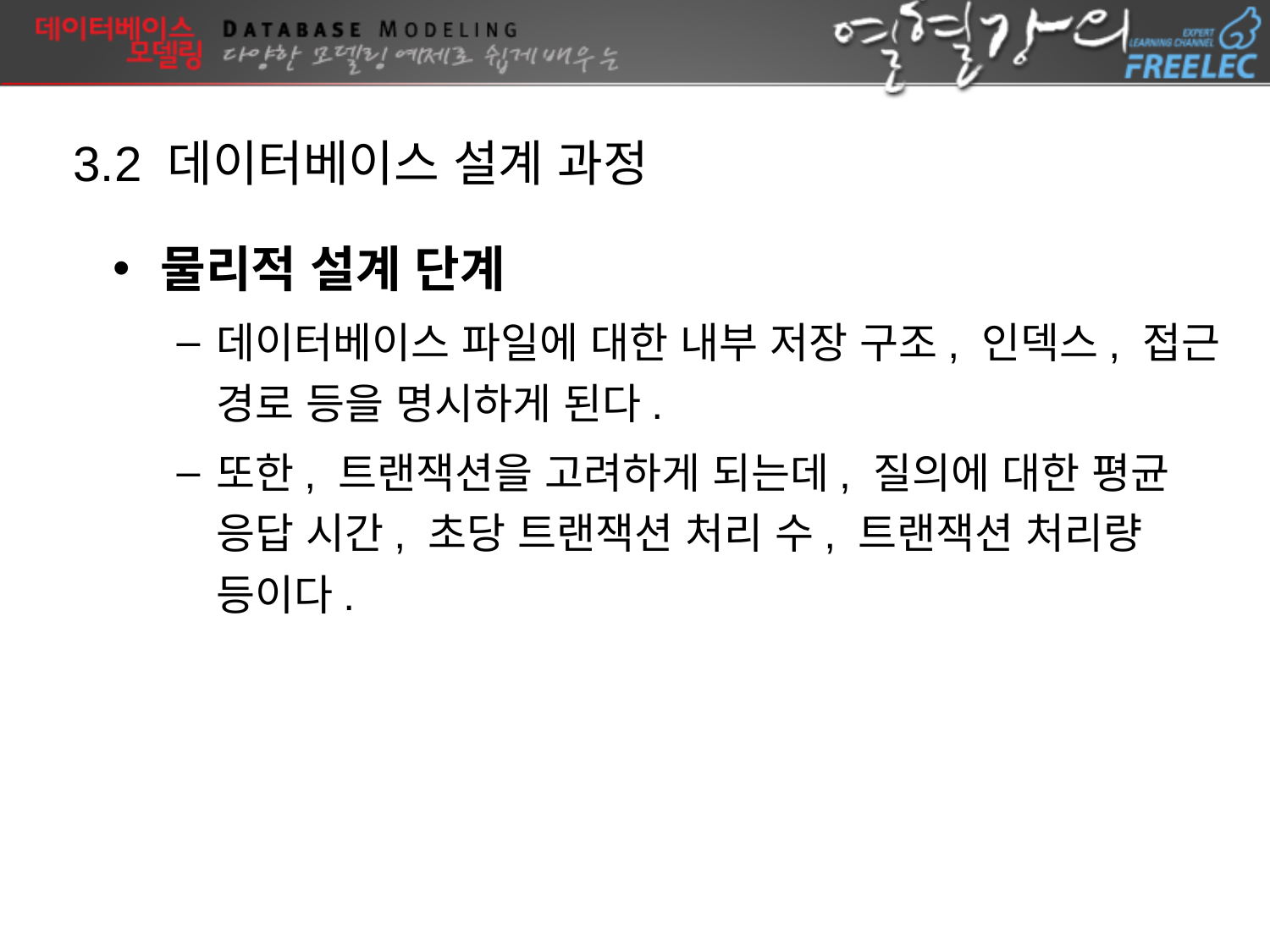

3.2 데이터베이스 설계 과정
물리적 설계 단계
데이터베이스 파일에 대한 내부 저장 구조, 인덱스, 접근 경로 등을 명시하게 된다.
또한, 트랜잭션을 고려하게 되는데, 질의에 대한 평균 응답 시간, 초당 트랜잭션 처리 수, 트랜잭션 처리량 등이다.